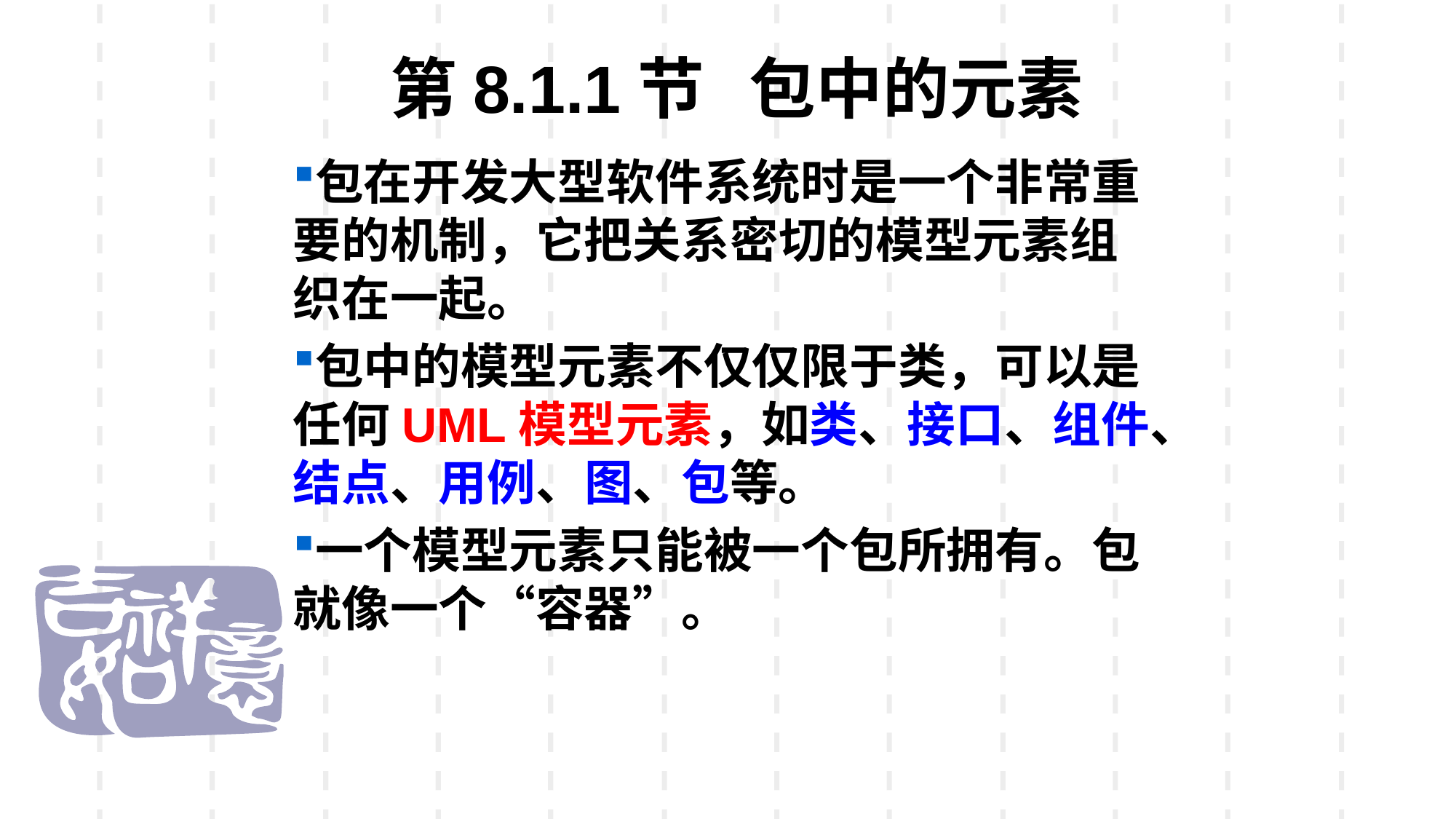

# 第8.1.1节   包中的元素
包在开发大型软件系统时是一个非常重要的机制，它把关系密切的模型元素组织在一起。
包中的模型元素不仅仅限于类，可以是任何UML模型元素，如类、接口、组件、结点、用例、图、包等。
一个模型元素只能被一个包所拥有。包就像一个“容器”。